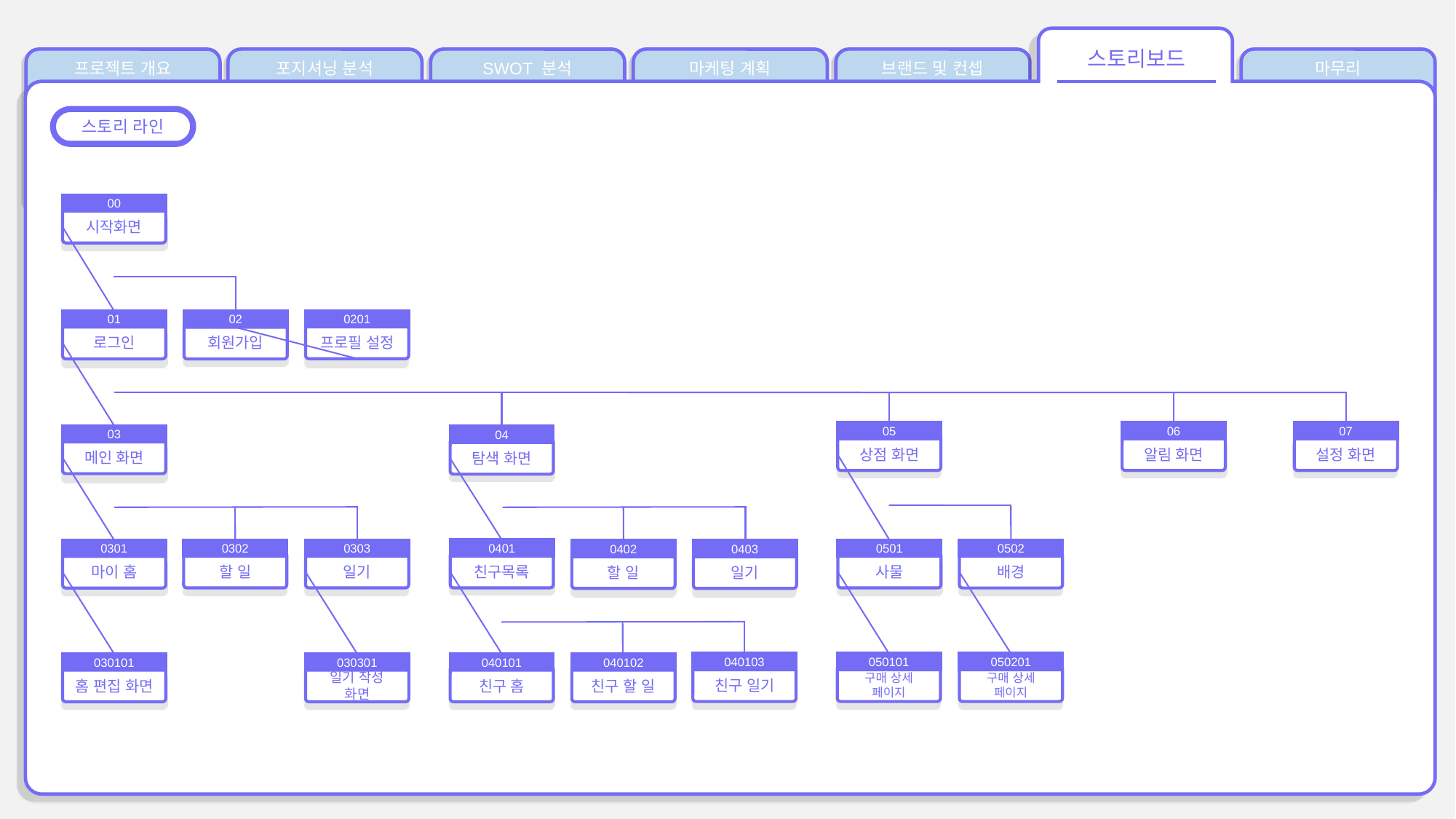

스토리보드
프로젝트 개요
포지셔닝 분석
SWOT 분석
마케팅 계획
브랜드 및 컨셉
마무리
스토리 라인
00
시작화면
0201
프로필 설정
01
로그인
02
회원가입
05
상점 화면
06
알림 화면
07
설정 화면
03
메인 화면
04
탐색 화면
0401
친구목록
0302
할 일
0303
일기
0501
사물
0502
배경
0301
마이 홈
0402
할 일
0403
일기
040103
친구 일기
050101
구매 상세 페이지
050201
구매 상세 페이지
030101
홈 편집 화면
030301
일기 작성 화면
040101
친구 홈
040102
친구 할 일